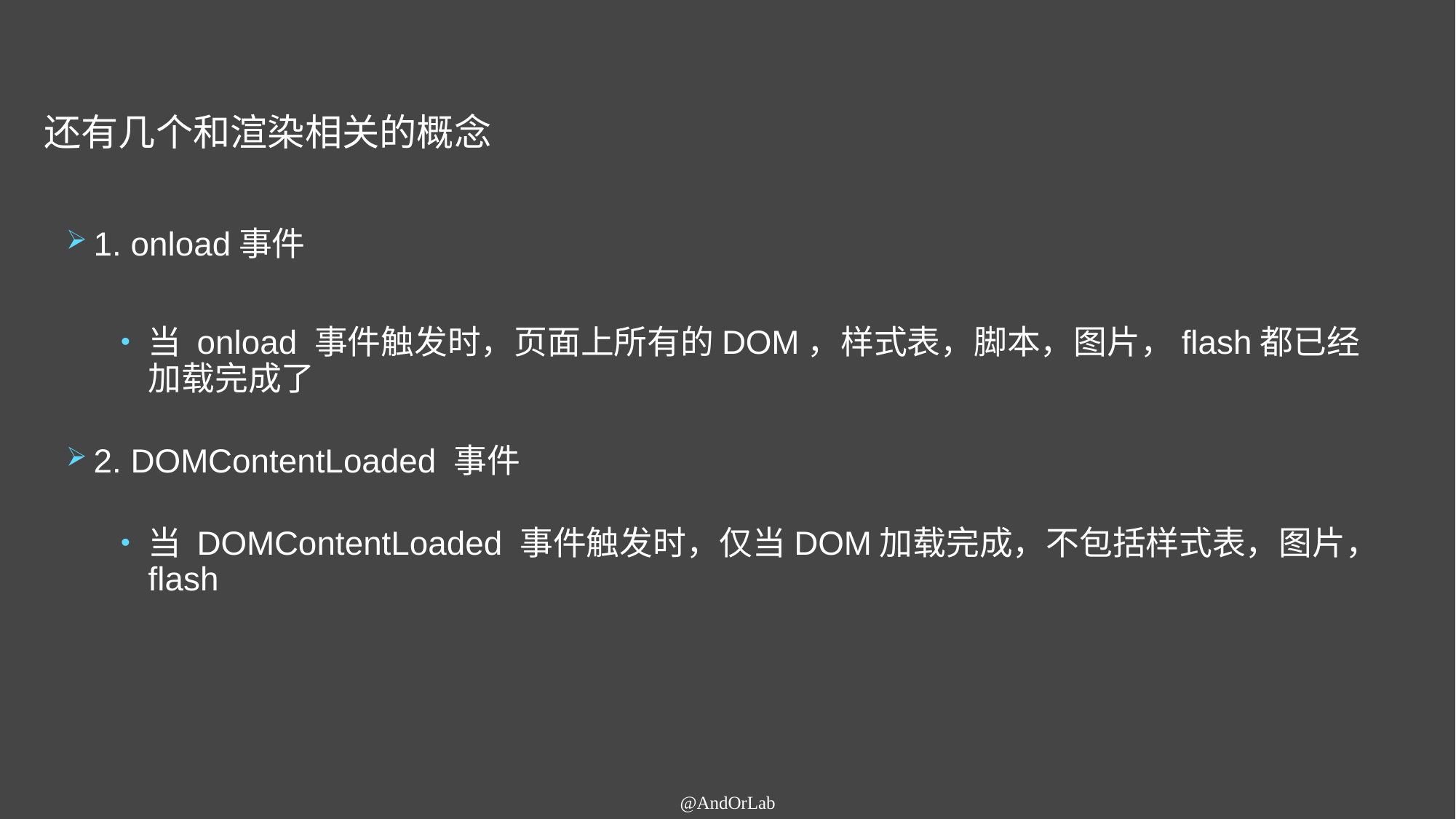

还有几个和渲染相关的概念

1. onload事件

当 onload 事件触发时，页面上所有的DOM，样式表，脚本，图片，flash都已经加载完成了

2. DOMContentLoaded 事件

当 DOMContentLoaded 事件触发时，仅当DOM加载完成，不包括样式表，图片，flash

@AndOrLab